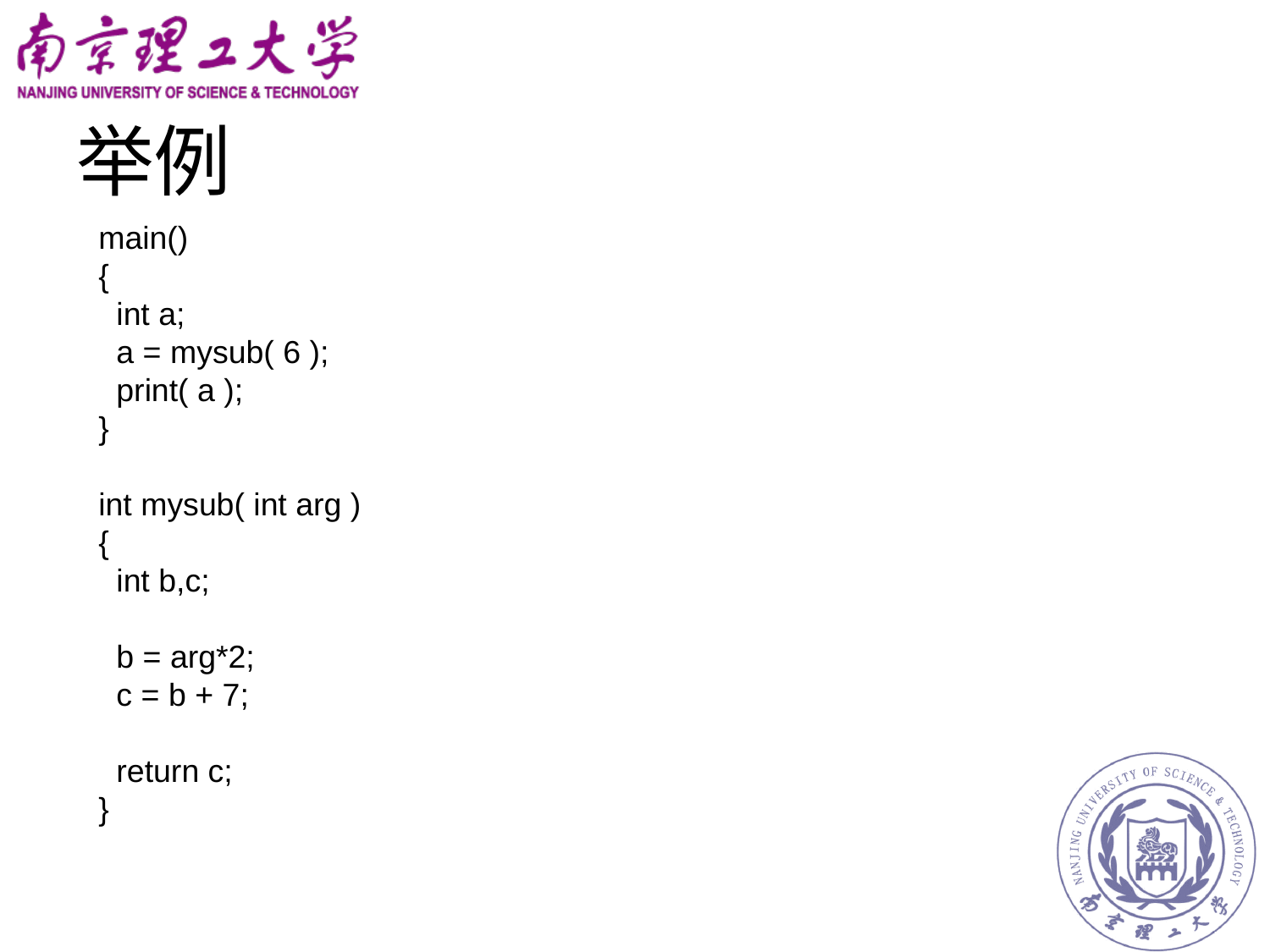

# 举例
main()
{
  int a;
  a = mysub( 6 );
  print( a );
}

int mysub( int arg )
{
  int b,c;

  b = arg*2;
  c = b + 7;

  return c;
}